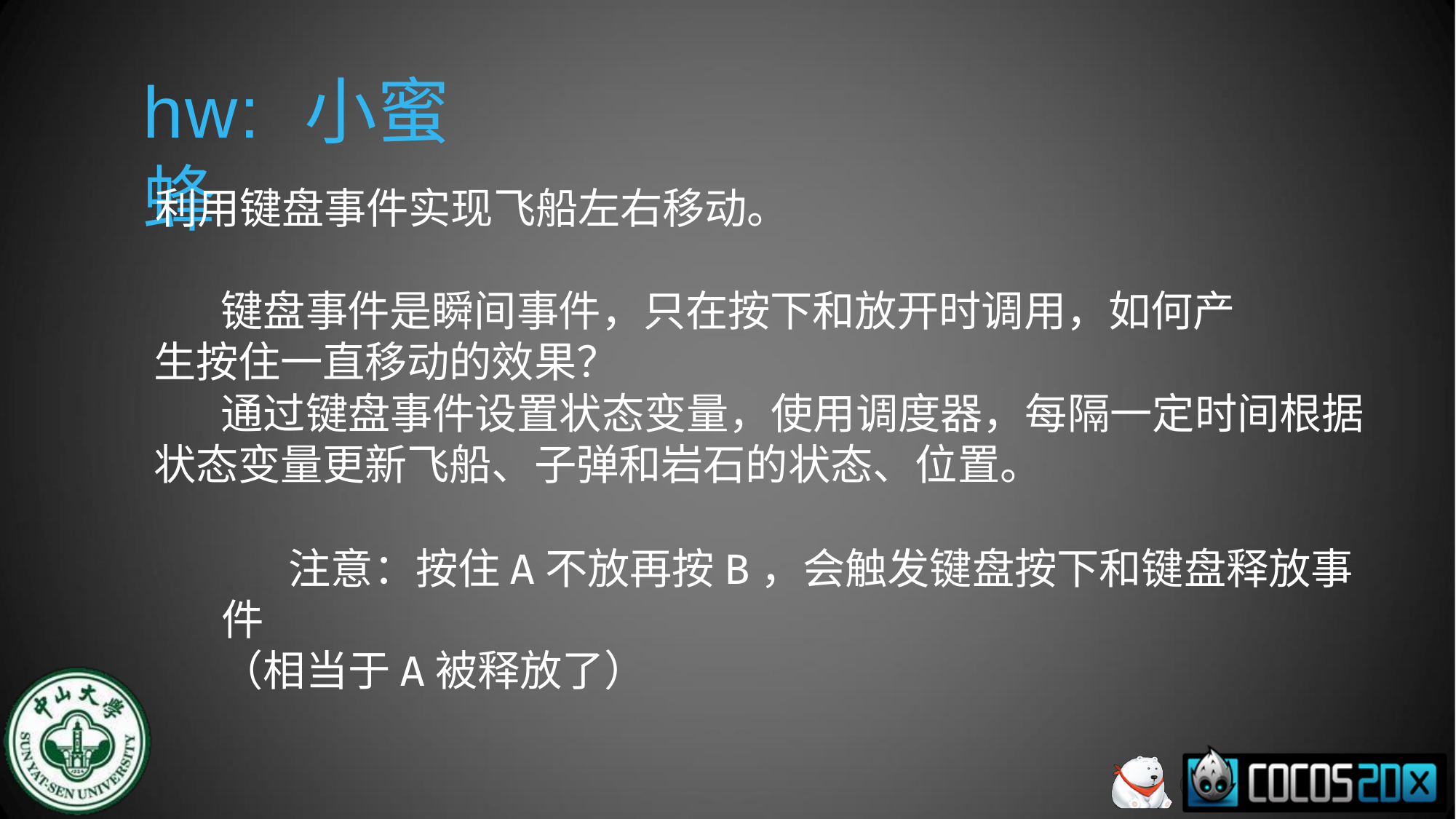

# hw: 小蜜蜂
利用键盘事件实现飞船左右移动。

键盘事件是瞬间事件，只在按下和放开时调用，如何产 生按住一直移动的效果？
通过键盘事件设置状态变量，使用调度器，每隔一定时间根据 状态变量更新飞船、子弹和岩石的状态、位置。

注意：按住A不放再按B，会触发键盘按下和键盘释放事件
（相当于A被释放了）